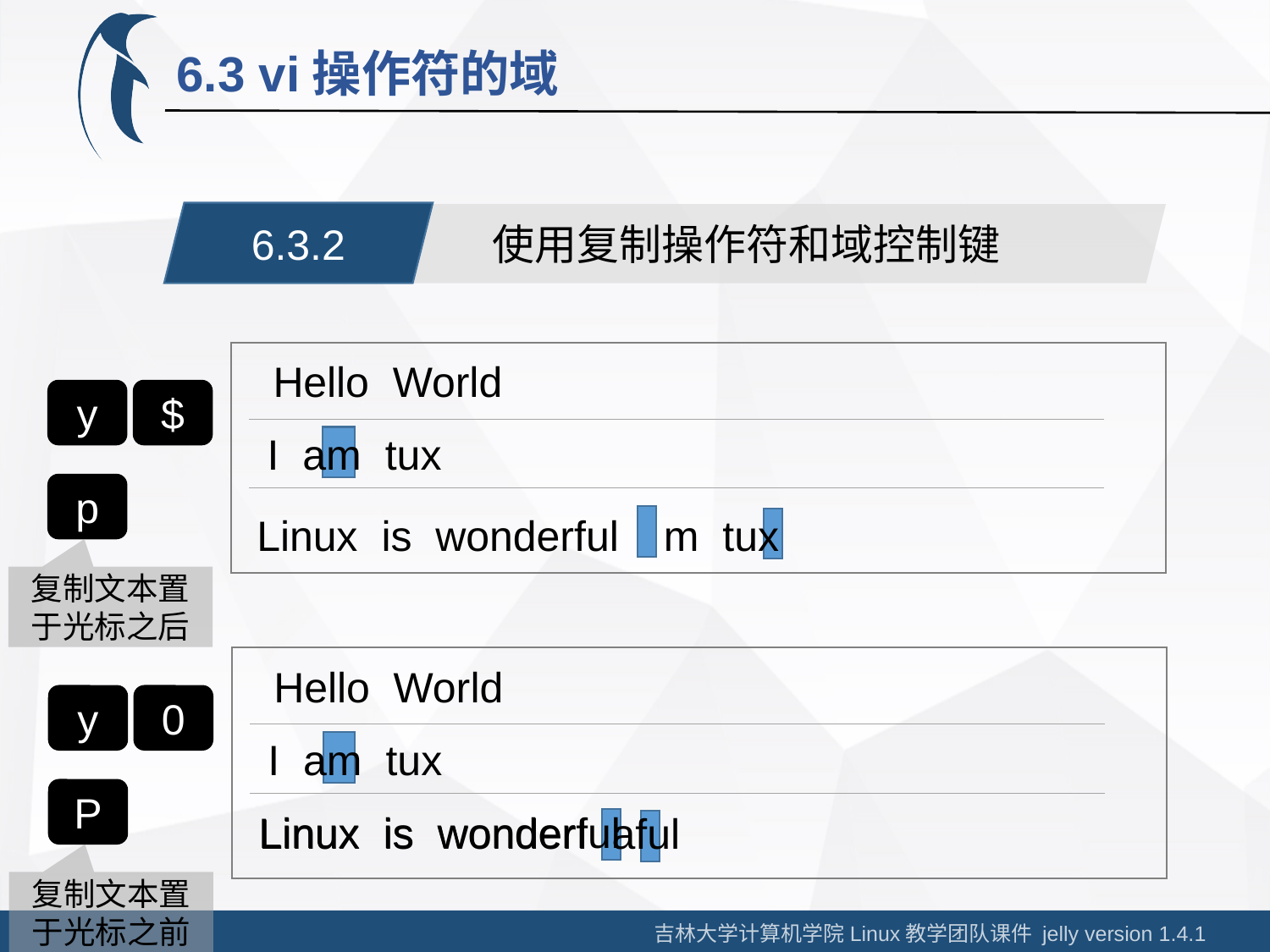

6.3 vi操作符的域
6.3.2
使用复制操作符和域控制键

Hello  World
y
$
I  am  tux

p
m  tux
Linux  is  wonderful

复制文本置于光标之后

Hello  World
y
0
I  am  tux

P
Linux  is  wonderful
Linux  is  wonderI  aful

复制文本置于光标之前